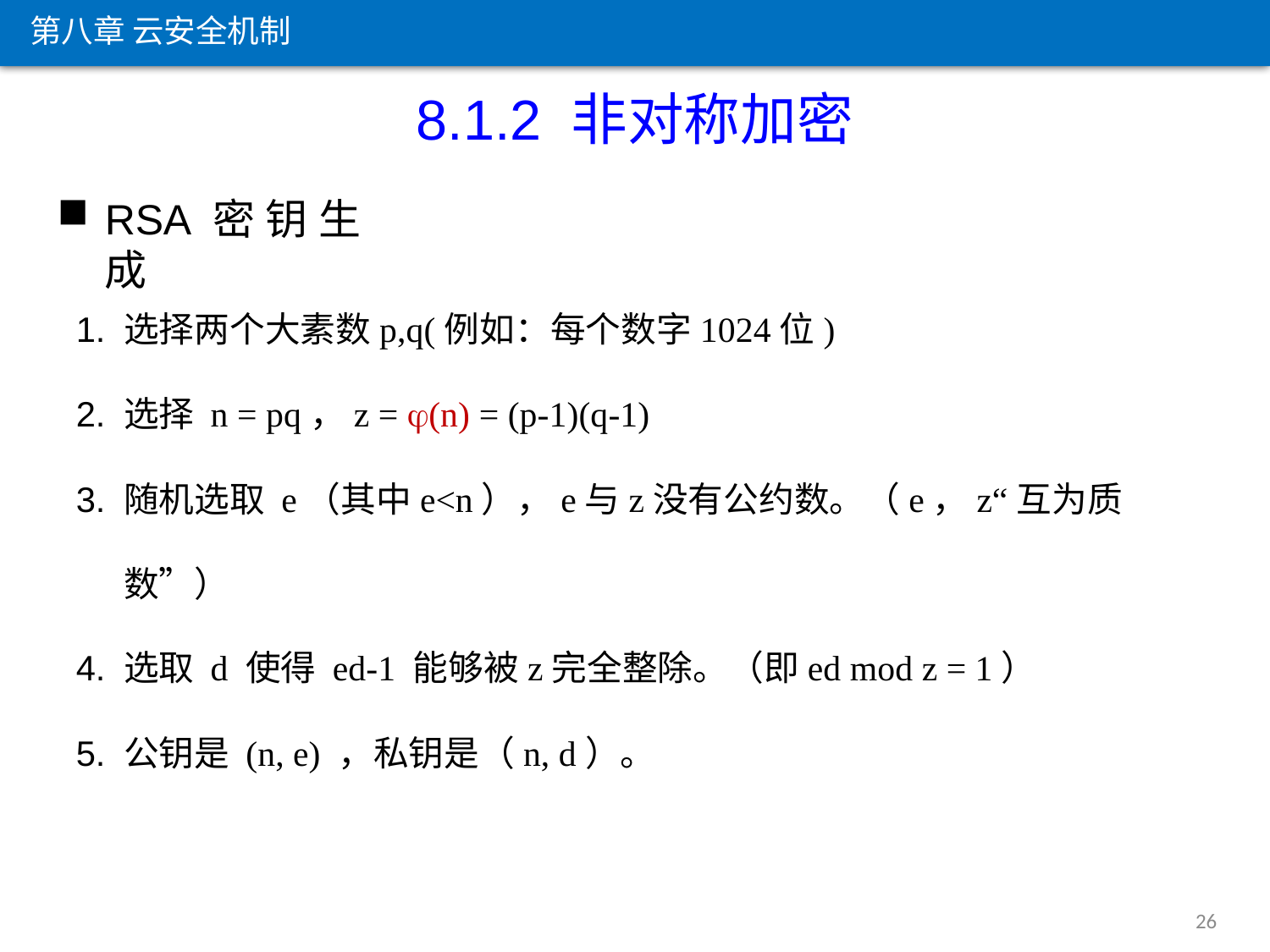

第八章 云安全机制
8.1.2 非对称加密
RSA密钥生成
选择两个大素数p,q(例如：每个数字1024位)
选择 n = pq，z = ϕ(n) = (p-1)(q-1)
随机选取 e（其中e<n），e与z没有公约数。（e，z“互为质数”）
选取 d 使得 ed-1 能够被z完全整除。（即ed mod z = 1）
公钥是 (n, e) ，私钥是（n, d）。
26